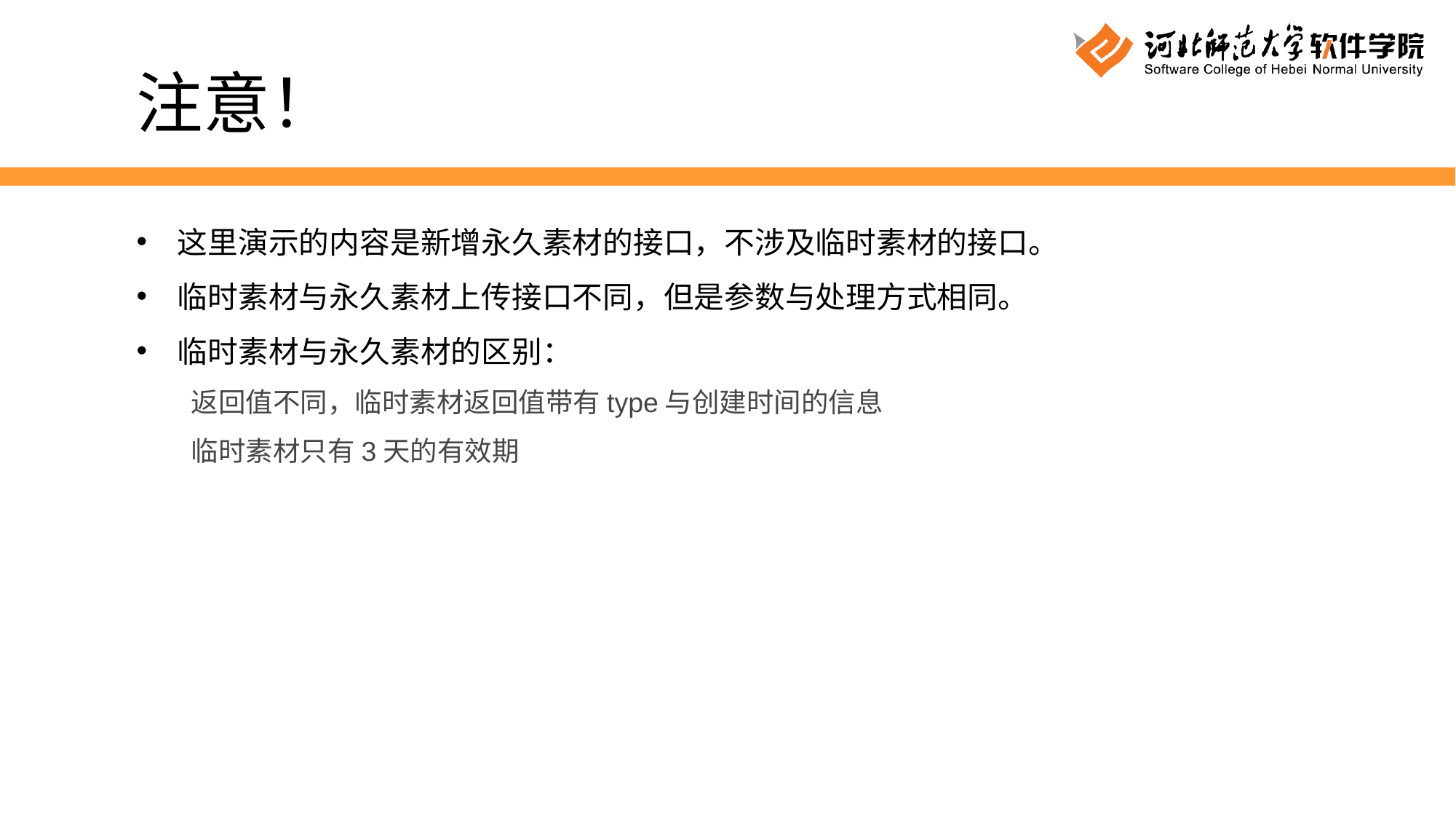

注意！
这里演示的内容是新增永久素材的接口，不涉及临时素材的接口。
临时素材与永久素材上传接口不同，但是参数与处理方式相同。
临时素材与永久素材的区别：
返回值不同，临时素材返回值带有type与创建时间的信息
临时素材只有3天的有效期